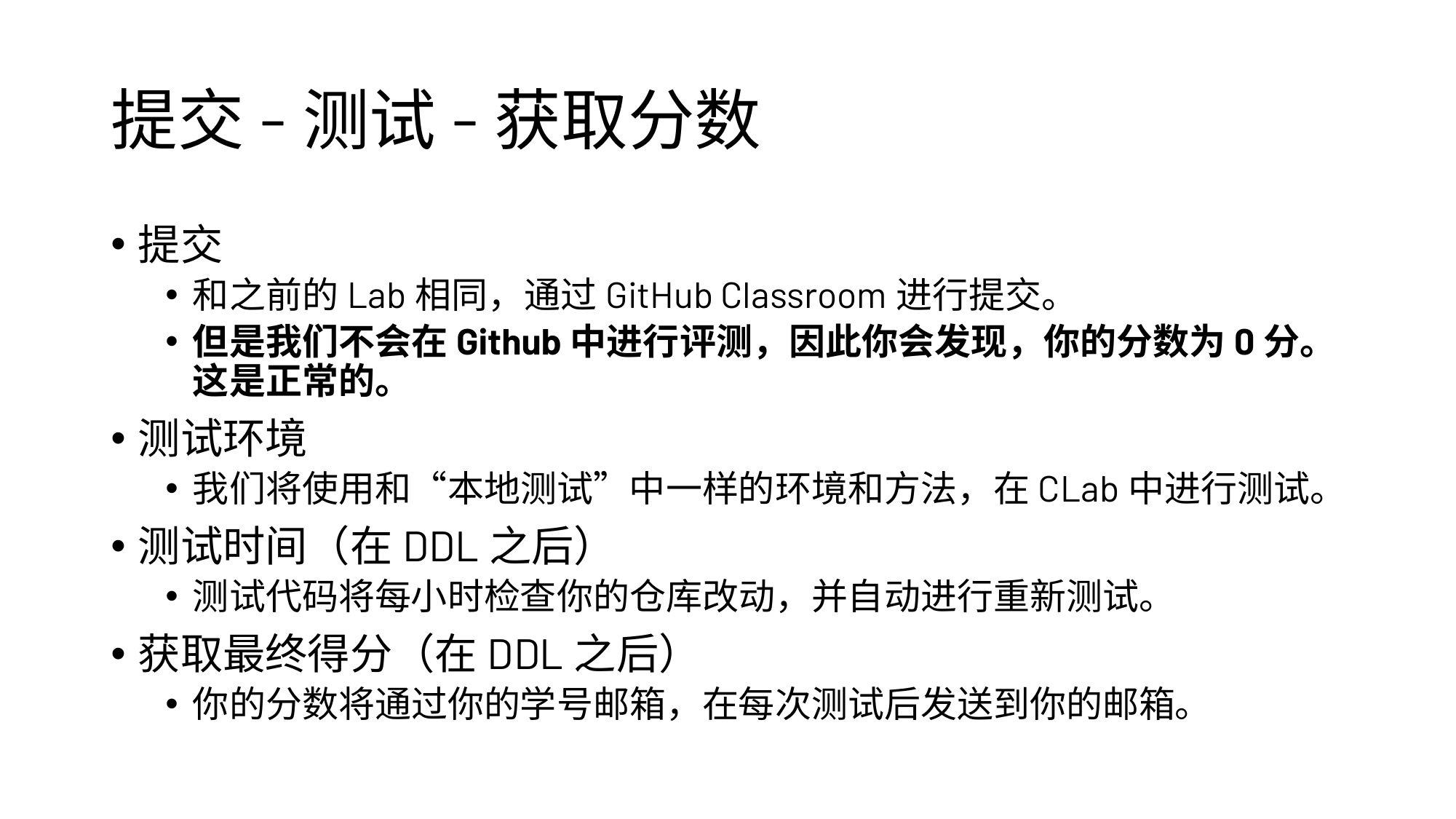

# 提交-测试-获取分数
提交
和之前的Lab相同，通过GitHub Classroom进行提交。
但是我们不会在Github中进行评测，因此你会发现，你的分数为0分。这是正常的。
测试环境
我们将使用和“本地测试”中一样的环境和方法，在CLab中进行测试。
测试时间（在DDL之后）
测试代码将每小时检查你的仓库改动，并自动进行重新测试。
获取最终得分（在DDL之后）
你的分数将通过你的学号邮箱，在每次测试后发送到你的邮箱。